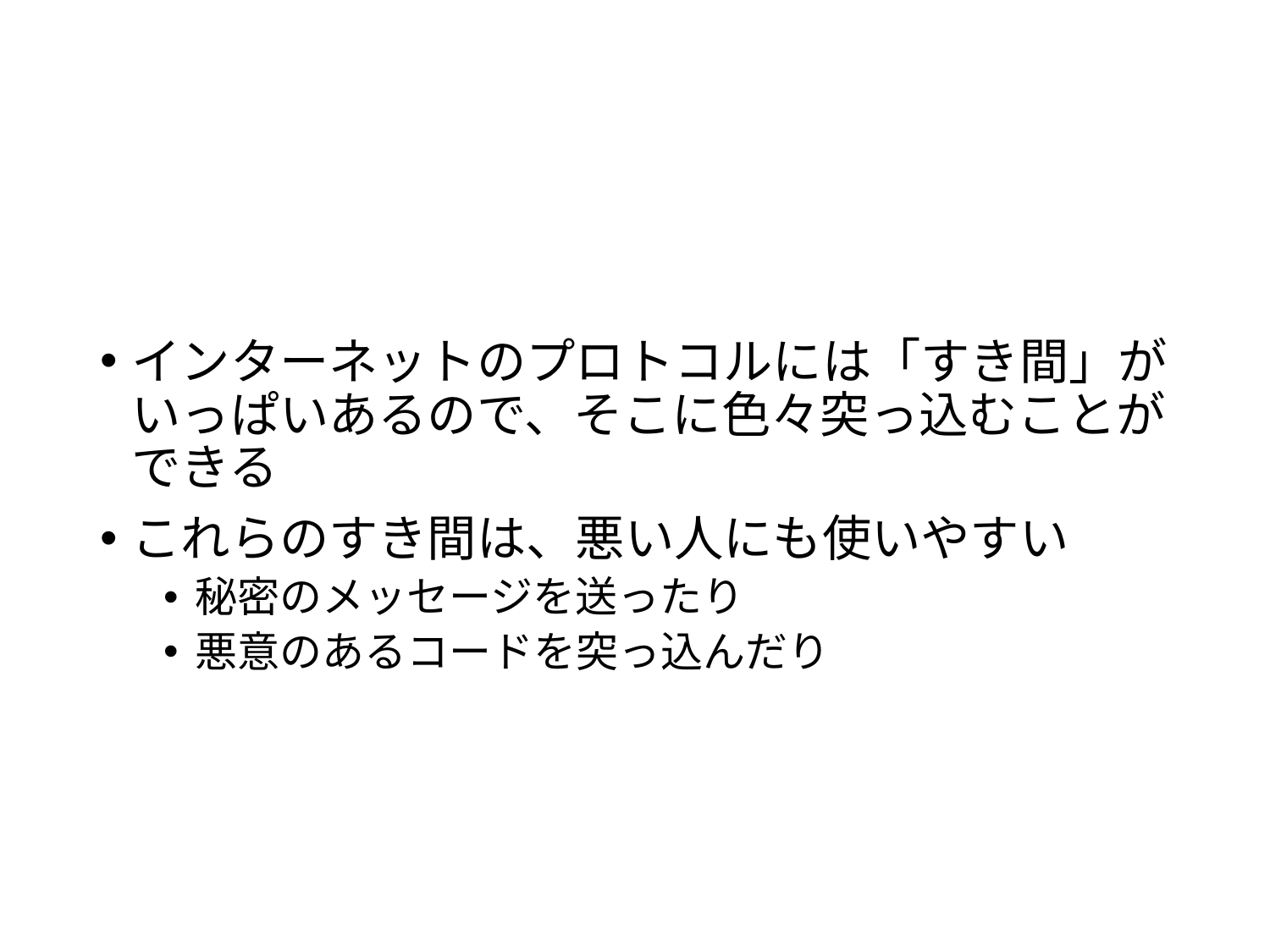

#

インターネットのプロトコルには「すき間」がいっぱいあるので、そこに色々突っ込むことができる
これらのすき間は、悪い人にも使いやすい
秘密のメッセージを送ったり
悪意のあるコードを突っ込んだり